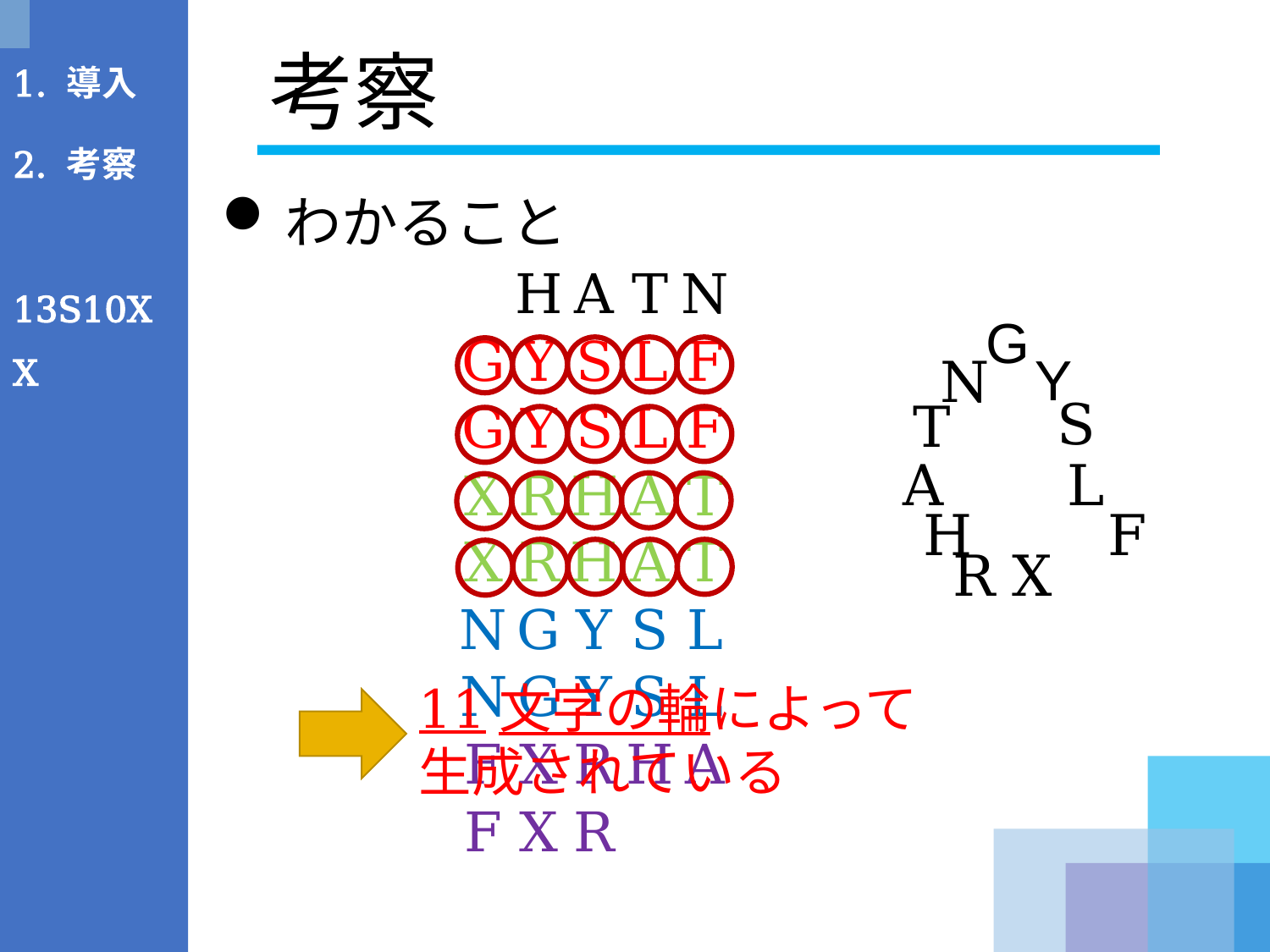

1. 導入
2. 考察
 13S10XX
# 考察
わかること
|  | H | A | T | N |
| --- | --- | --- | --- | --- |
| G | Y | S | L | F |
| G | Y | S | L | F |
| X | R | H | A | T |
| X | R | H | A | T |
| N | G | Y | S | L |
| N | G | Y | S | L |
| F | X | R | H | A |
| F | X | R |  |  |
| H | A | T | N |
| --- | --- | --- | --- |
G
| G | Y | S | L | F |
| --- | --- | --- | --- | --- |

Y
N
S
T
| G | Y | S | L | F |
| --- | --- | --- | --- | --- |

A
L
| X | R | H | A | T |
| --- | --- | --- | --- | --- |

H
	F
| X | R | H | A | T |
| --- | --- | --- | --- | --- |
R
X

| N | G | Y | S | L |
| --- | --- | --- | --- | --- |
| N | G | Y | S | L |
| --- | --- | --- | --- | --- |
11文字の輪によって
生成されている

| F | X | R | H | A |
| --- | --- | --- | --- | --- |
| F | X | R |
| --- | --- | --- |